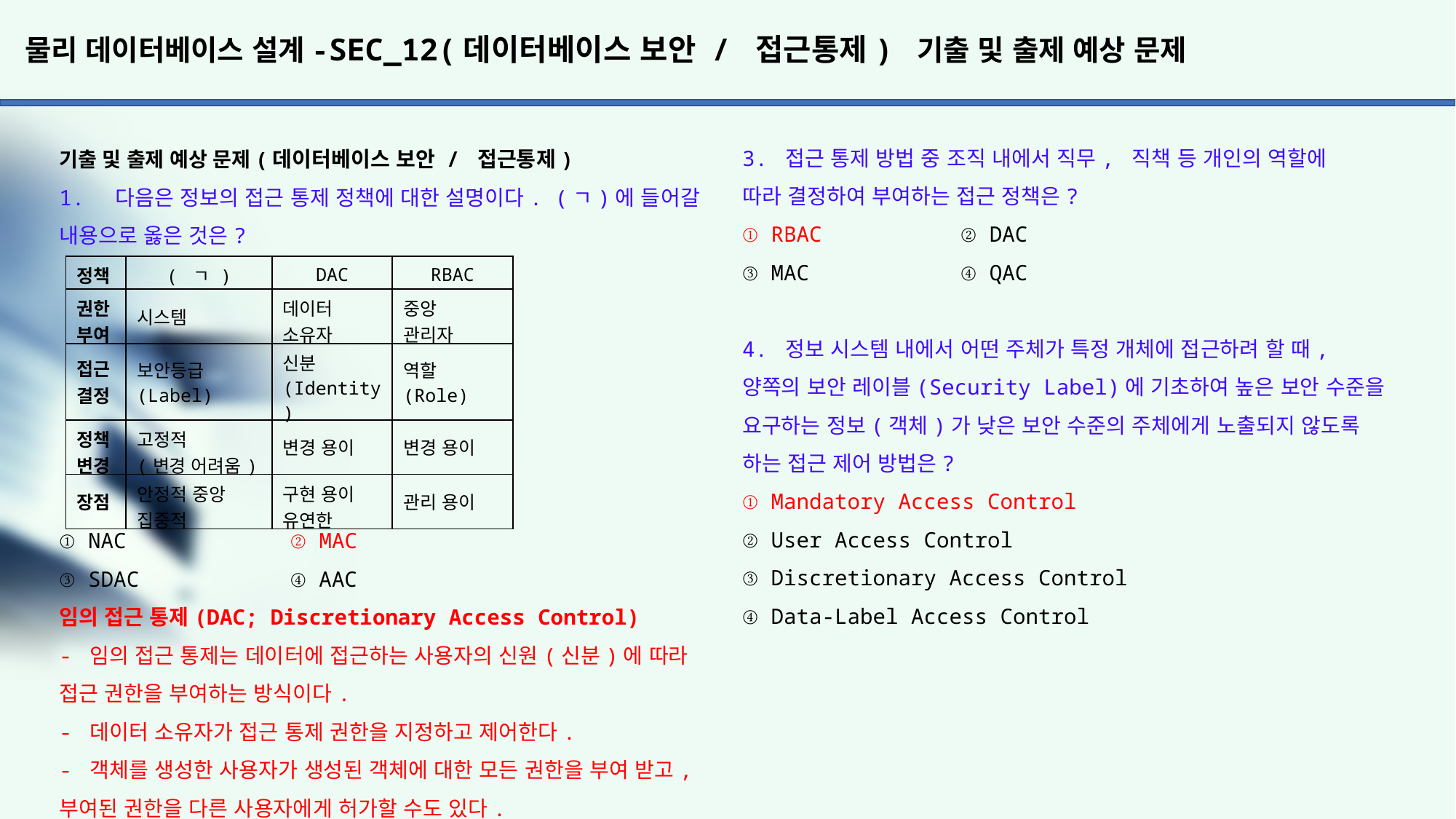

# 물리 데이터베이스 설계-SEC_12(데이터베이스 보안 / 접근통제) 기출 및 출제 예상 문제
3. 접근 통제 방법 중 조직 내에서 직무, 직책 등 개인의 역할에
따라 결정하여 부여하는 접근 정책은?
① RBAC		② DAC
③ MAC		④ QAC

4. 정보 시스템 내에서 어떤 주체가 특정 개체에 접근하려 할 때,
양쪽의 보안 레이블(Security Label)에 기초하여 높은 보안 수준을
요구하는 정보(객체)가 낮은 보안 수준의 주체에게 노출되지 않도록
하는 접근 제어 방법은?
① Mandatory Access Control
② User Access Control
③ Discretionary Access Control
④ Data-Label Access Control
기출 및 출제 예상 문제(데이터베이스 보안 / 접근통제)
1.  다음은 정보의 접근 통제 정책에 대한 설명이다. (ㄱ)에 들어갈 내용으로 옳은 것은?

① NAC		 ② MAC
③ SDAC		 ④ AAC
임의 접근 통제(DAC; Discretionary Access Control)
- 임의 접근 통제는 데이터에 접근하는 사용자의 신원(신분)에 따라 접근 권한을 부여하는 방식이다.
- 데이터 소유자가 접근 통제 권한을 지정하고 제어한다.
- 객체를 생성한 사용자가 생성된 객체에 대한 모든 권한을 부여 받고, 부여된 권한을 다른 사용자에게 허가할 수도 있다.
- 임의 접근 통제에 사용되는 SQL 명령에는 GRANT와 REVOKE가 있다.
강제 접근 통제(MAC; Mandatory Access Control)
- 강제 접근 통제는 주체와 객체의 등급을 비교하여 접근 권한을 부여하는 방식이다.
- 시스템이 접근 통제 권한을 지정한다.
- 데이터베이스 객체별로 보안 등급을 부여할 수 있고, 사용자 별로 인가 등급을 부여할 수 있다.
- 주체는 자신보다 보안 등급이 높은 객체에 대해 읽기, 수정, 등록이 가능하고, 보안 등급은 같은 객체에 대해서는 읽기, 수정, 등록이 가능하고, 보안 등급이 낮은 객체는 읽기만 가능하다.
역할 기반 접근 통제(RBAC; Role Based Access Control)
- 역할 기반 접근 통제는 사용자의 역할에 따라 접근 권한을 부여하는 방식이다.
- 중앙관리자가 접근 통제 권한을 지정한다.
- 임의 접근 통제와 강제 접근 통제의 단점을 보완하였으며, 다중 프로그래밍 환경에 최적화된 방식이다.
- 중앙관리자가 역할마다 권한을 부여하면, 책임과 자질에 따라 역할을 할당 받은 사용자들은 역할에 해당하는 권한을 사용할 수 있다.
2. 정보 보안을 위한 접근 통제 정책 종류에 해당하지 않는 것은?
① 임의적 접근 통제
② 데이터 전환 접근 통제
③ 강제적 접근 통제
④ 역할 기반 접근 통제
| 정책 | ( ㄱ ) | DAC | RBAC |
| --- | --- | --- | --- |
| 권한 부여 | 시스템 | 데이터 소유자 | 중앙 관리자 |
| 접근 결정 | 보안등급 (Label) | 신분 (Identity) | 역할 (Role) |
| 정책 변경 | 고정적 (변경 어려움) | 변경 용이 | 변경 용이 |
| 장점 | 안정적 중앙 집중적 | 구현 용이 유연한 | 관리 용이 |